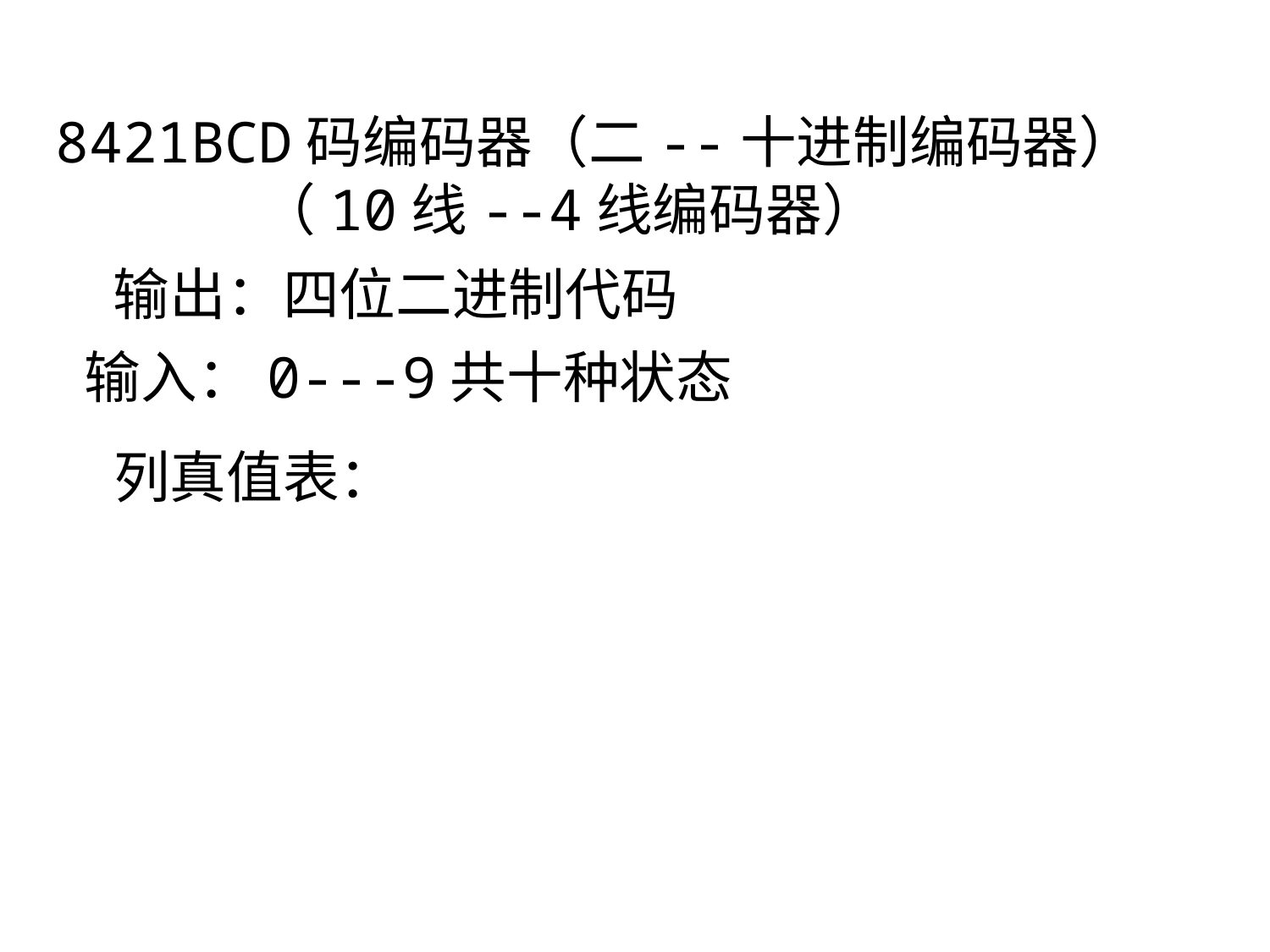

8421BCD码编码器（二--十进制编码器）
               （10线--4线编码器）
输出：四位二进制代码
输入：0---9共十种状态
列真值表：
20